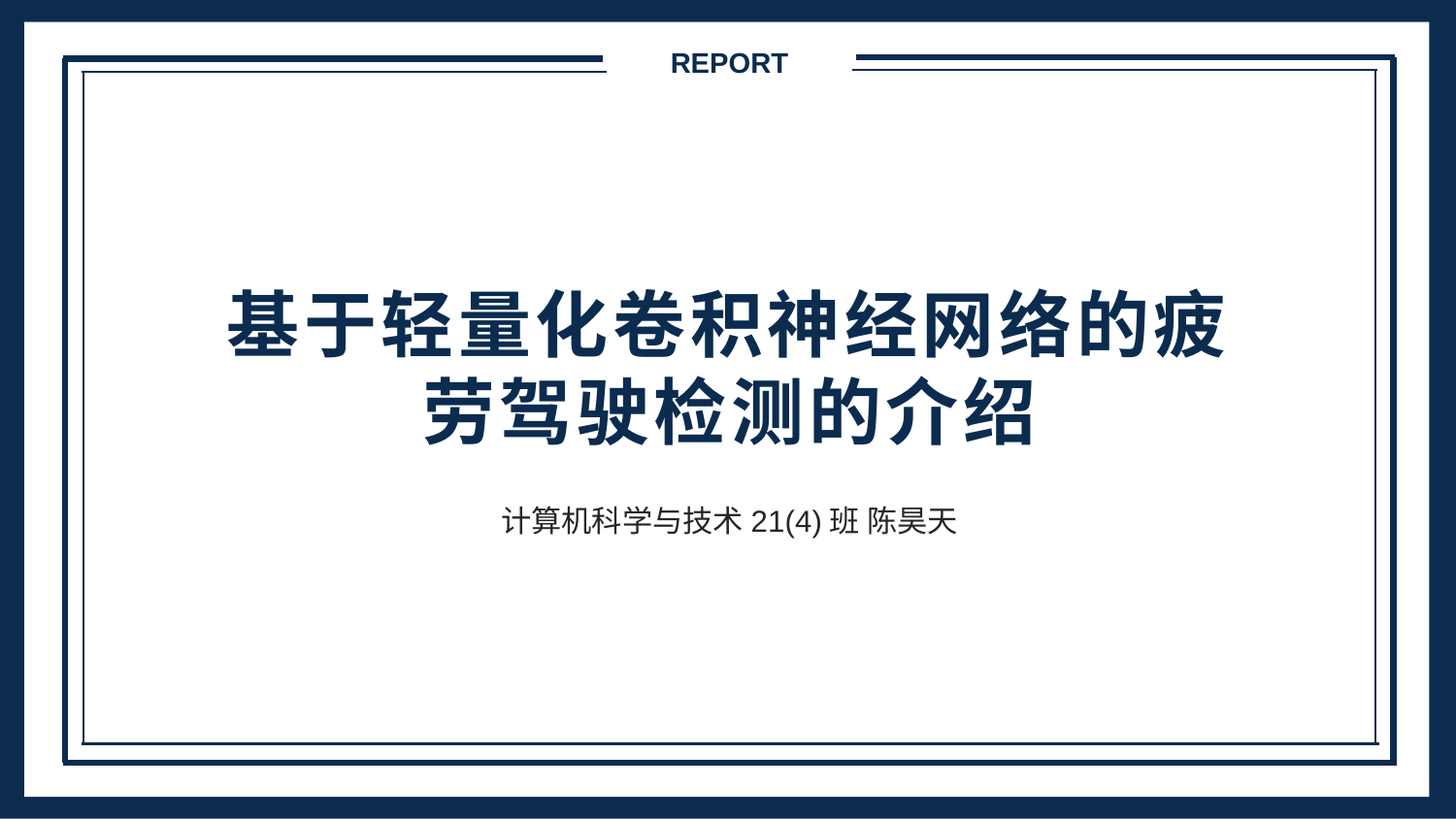

REPORT
基于轻量化卷积神经网络的疲劳驾驶检测的介绍

计算机科学与技术21(4)班 陈昊天